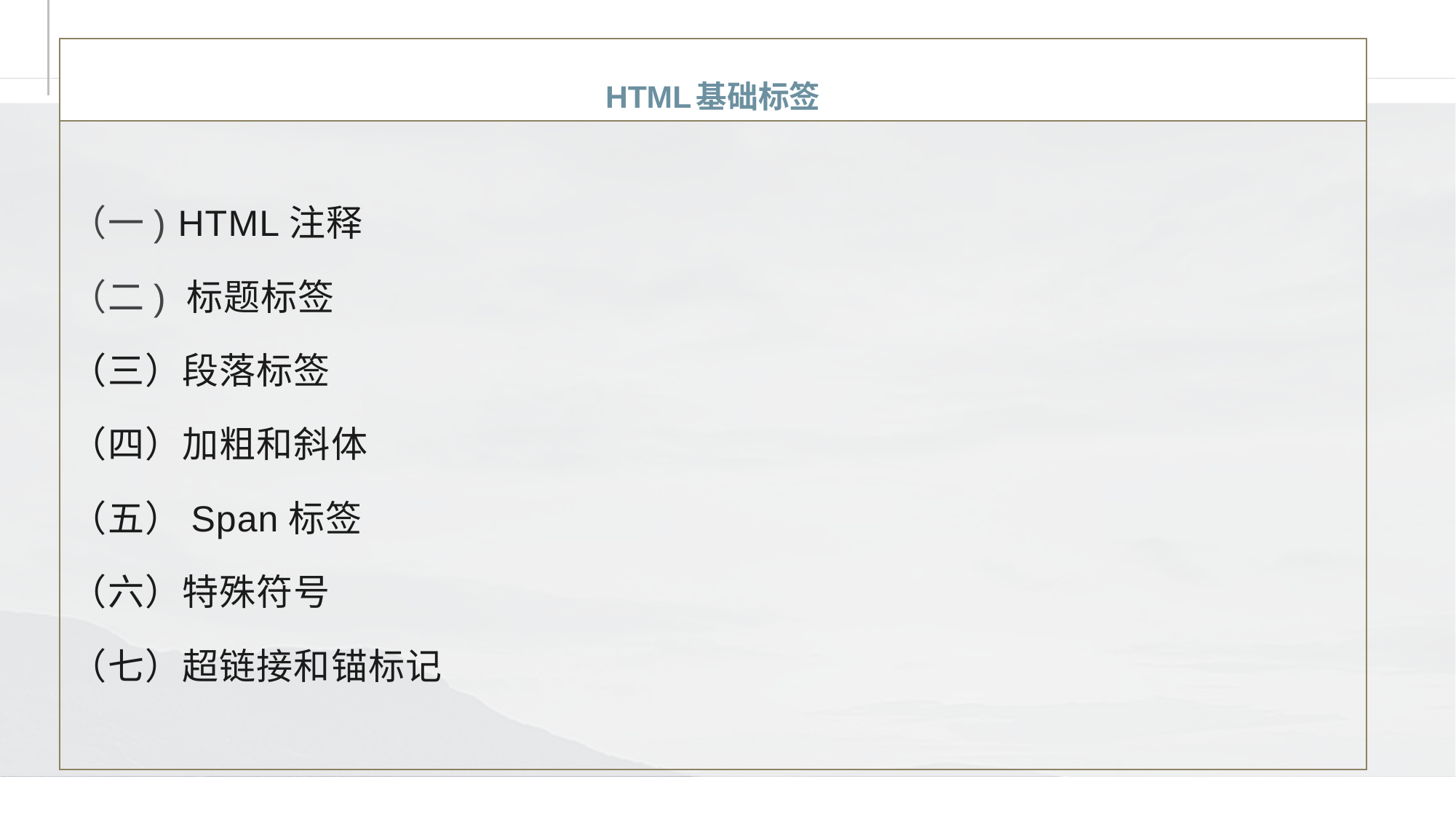

# HTML基础标签

（一) HTML注释
（二) 标题标签
（三）段落标签
（四）加粗和斜体
（五）Span标签
（六）特殊符号
（七）超链接和锚标记